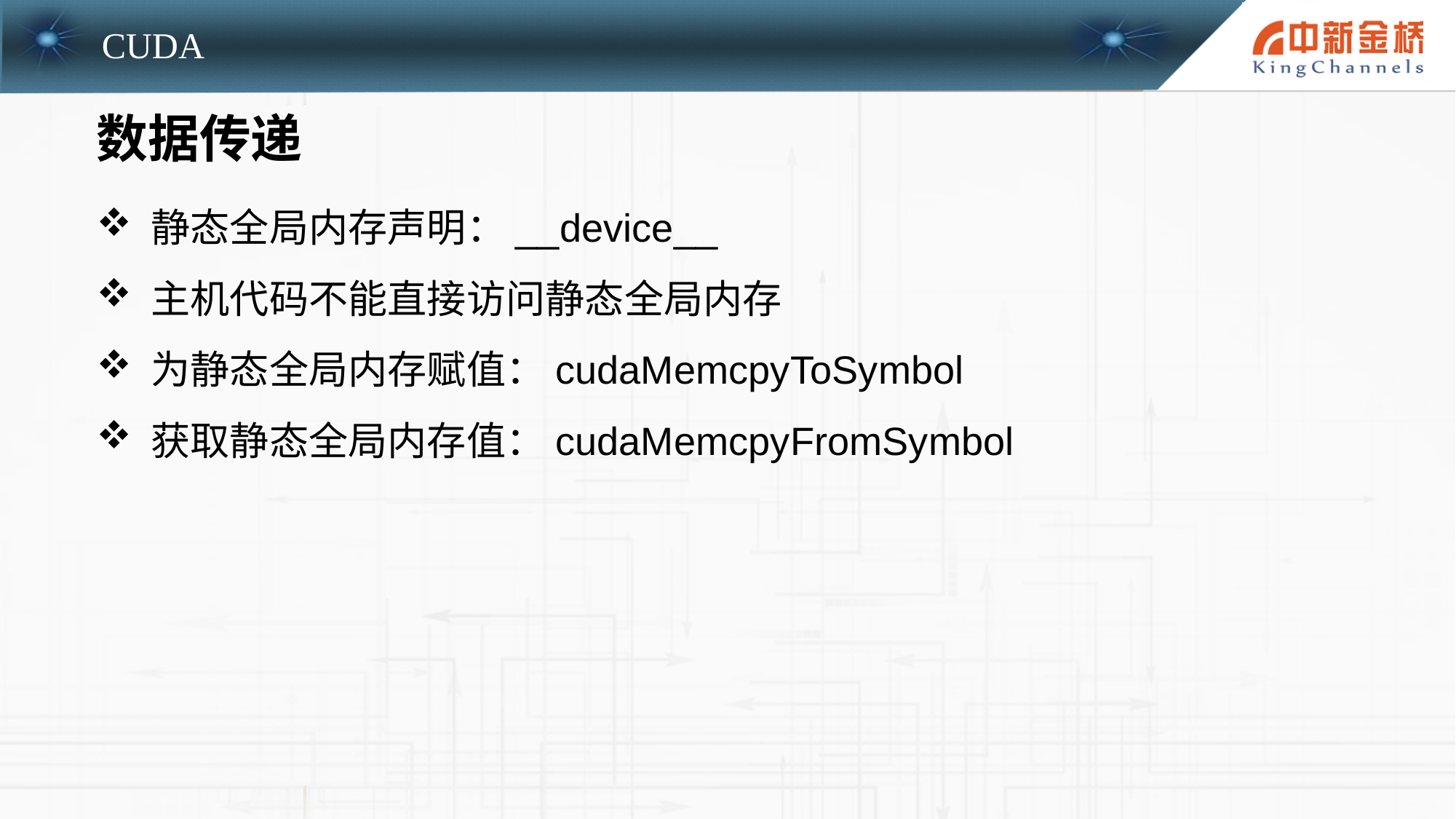

数据传递
静态全局内存声明：__device__
主机代码不能直接访问静态全局内存
为静态全局内存赋值：cudaMemcpyToSymbol
获取静态全局内存值：cudaMemcpyFromSymbol